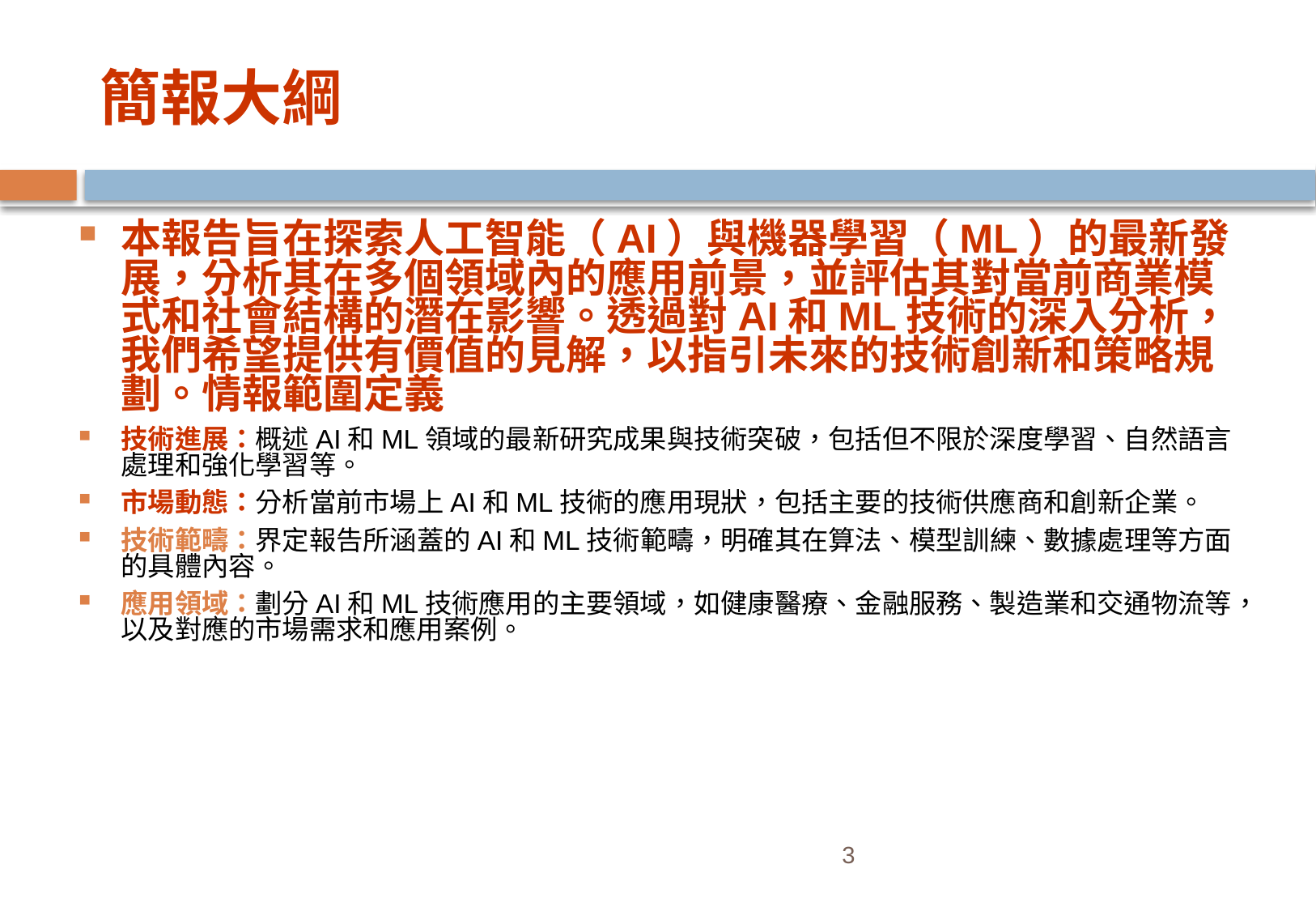

# 簡報大綱
本報告旨在探索人工智能（AI）與機器學習（ML）的最新發展，分析其在多個領域內的應用前景，並評估其對當前商業模式和社會結構的潛在影響。透過對AI和ML技術的深入分析，我們希望提供有價值的見解，以指引未來的技術創新和策略規劃。情報範圍定義
技術進展：概述AI和ML領域的最新研究成果與技術突破，包括但不限於深度學習、自然語言處理和強化學習等。
市場動態：分析當前市場上AI和ML技術的應用現狀，包括主要的技術供應商和創新企業。
技術範疇：界定報告所涵蓋的AI和ML技術範疇，明確其在算法、模型訓練、數據處理等方面的具體內容。
應用領域：劃分AI和ML技術應用的主要領域，如健康醫療、金融服務、製造業和交通物流等，以及對應的市場需求和應用案例。

3